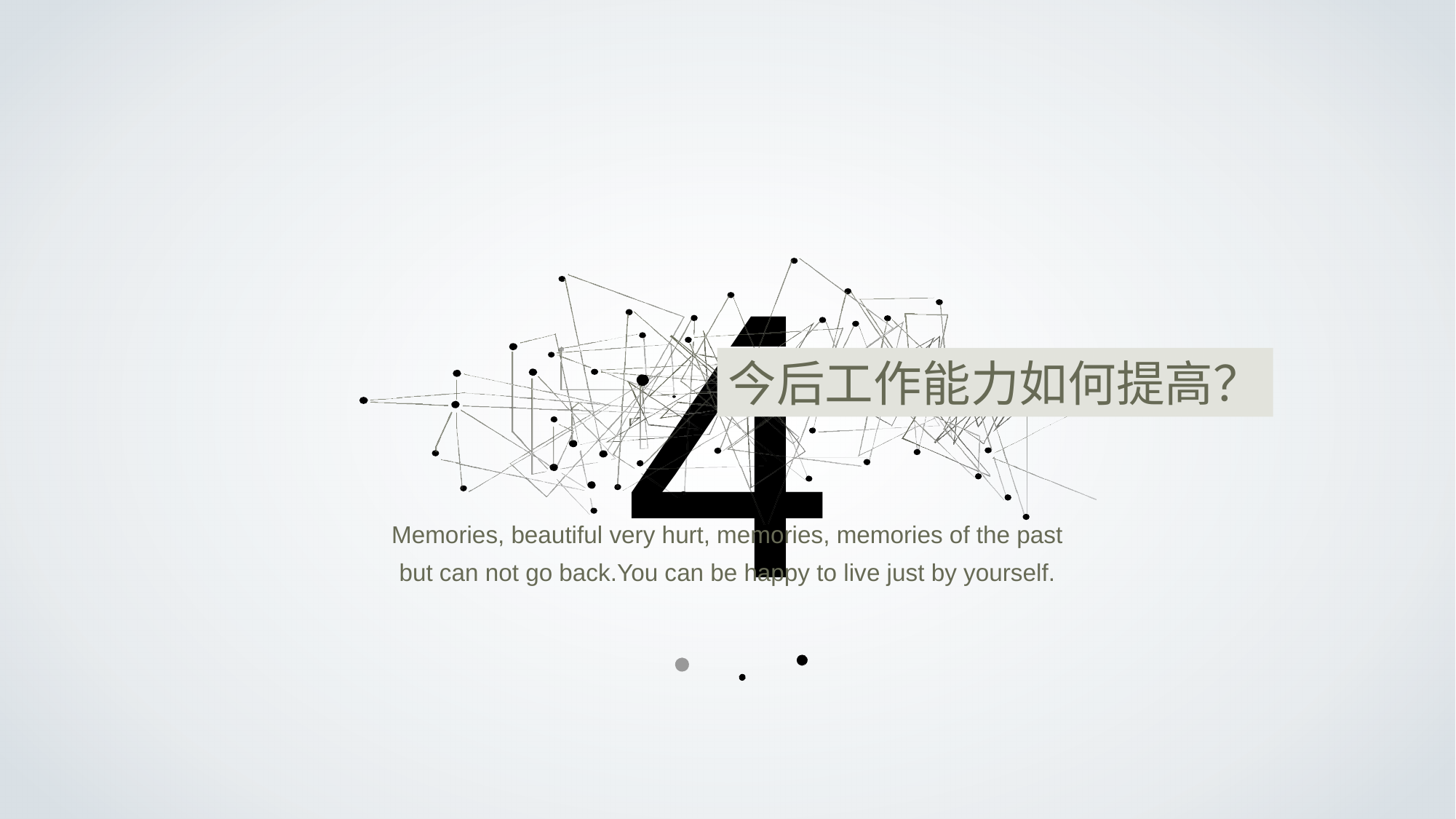

4

今后工作能力如何提高？
Memories, beautiful very hurt, memories, memories of the past but can not go back.You can be happy to live just by yourself.